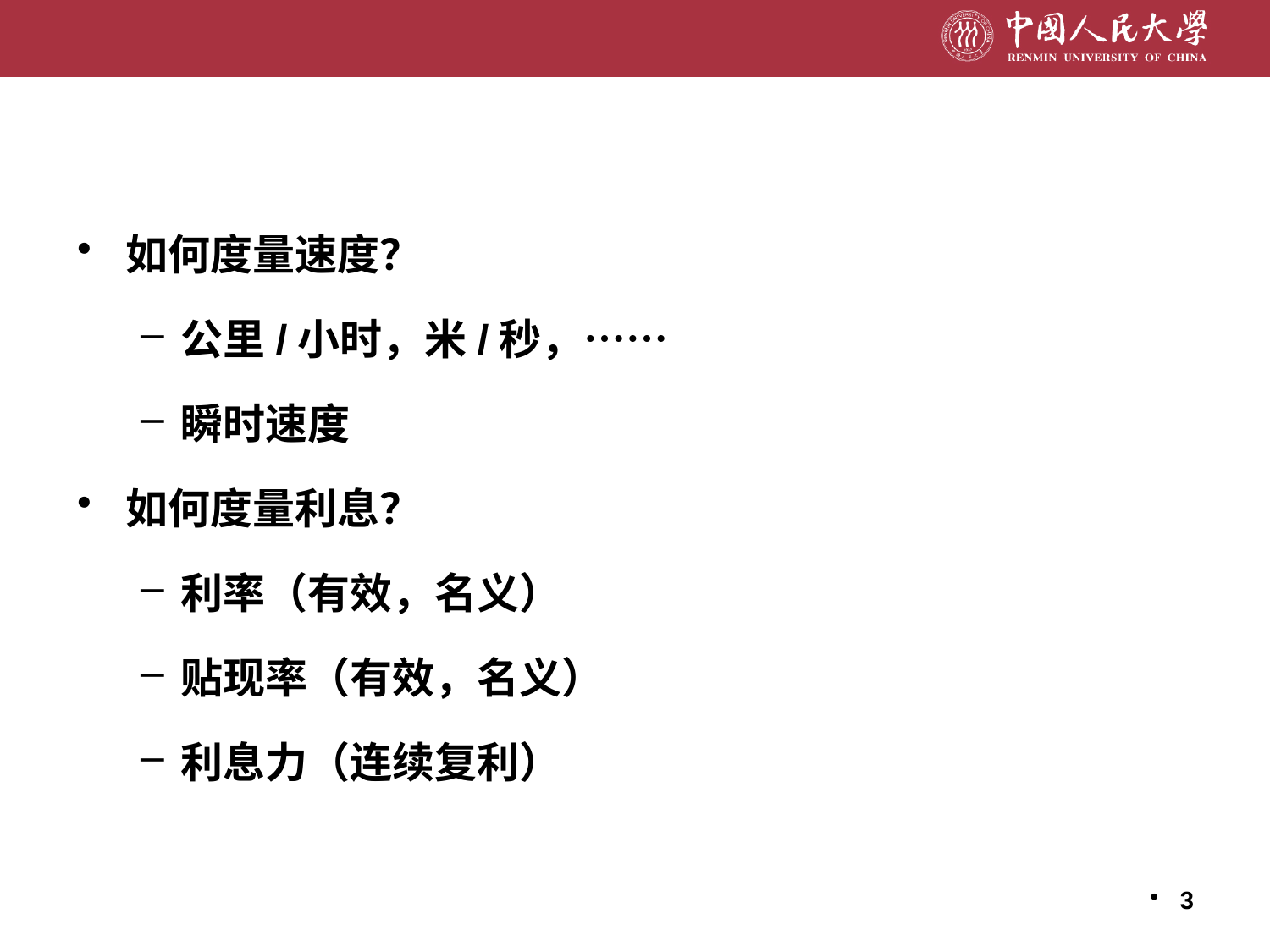

如何度量速度？
公里/小时，米/秒，……
瞬时速度
如何度量利息？
利率（有效，名义）
贴现率（有效，名义）
利息力（连续复利）

3